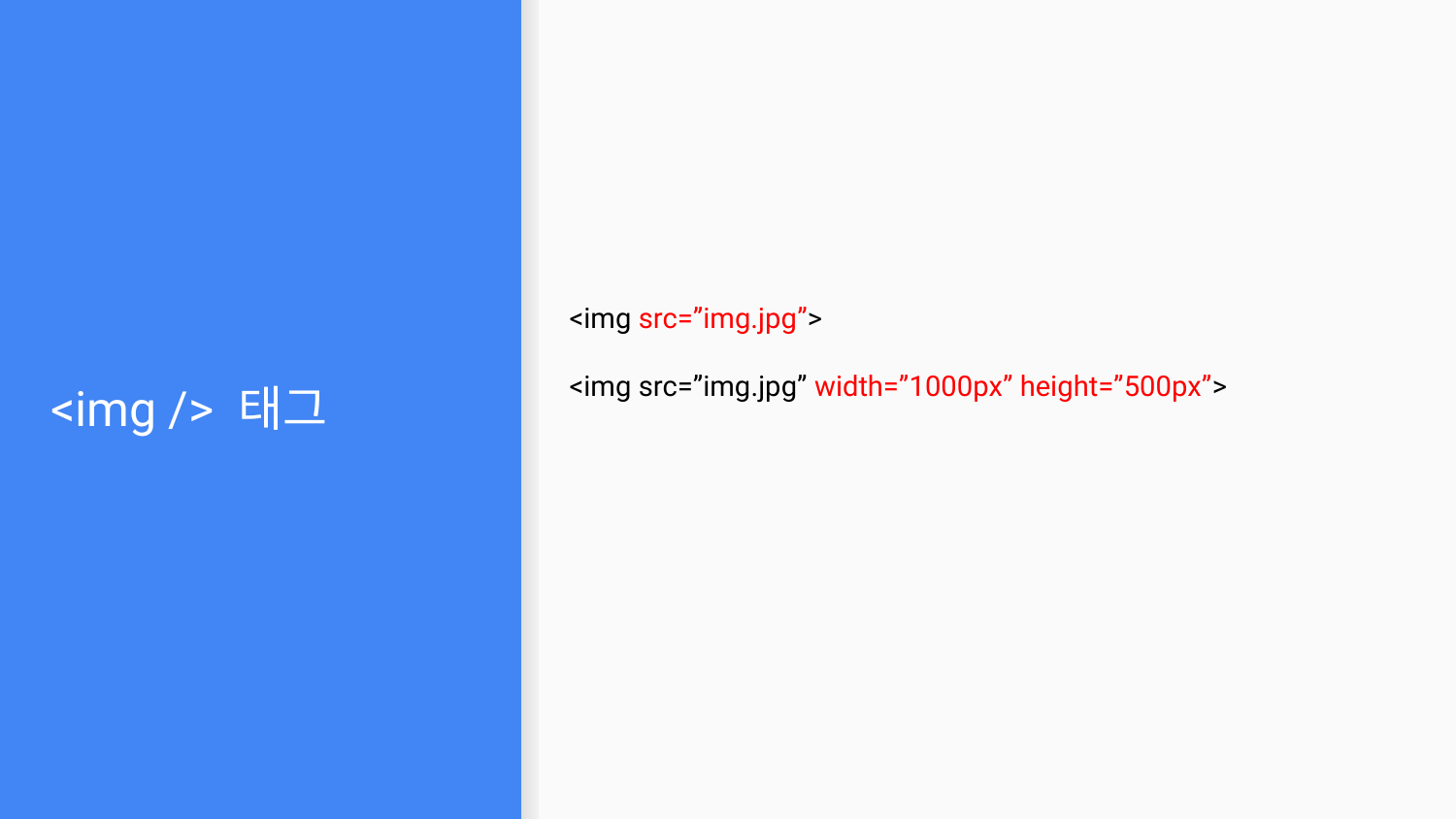

# <img /> 태그
<img src=”img.jpg”>

<img src=”img.jpg” width=”1000px” height=”500px”>